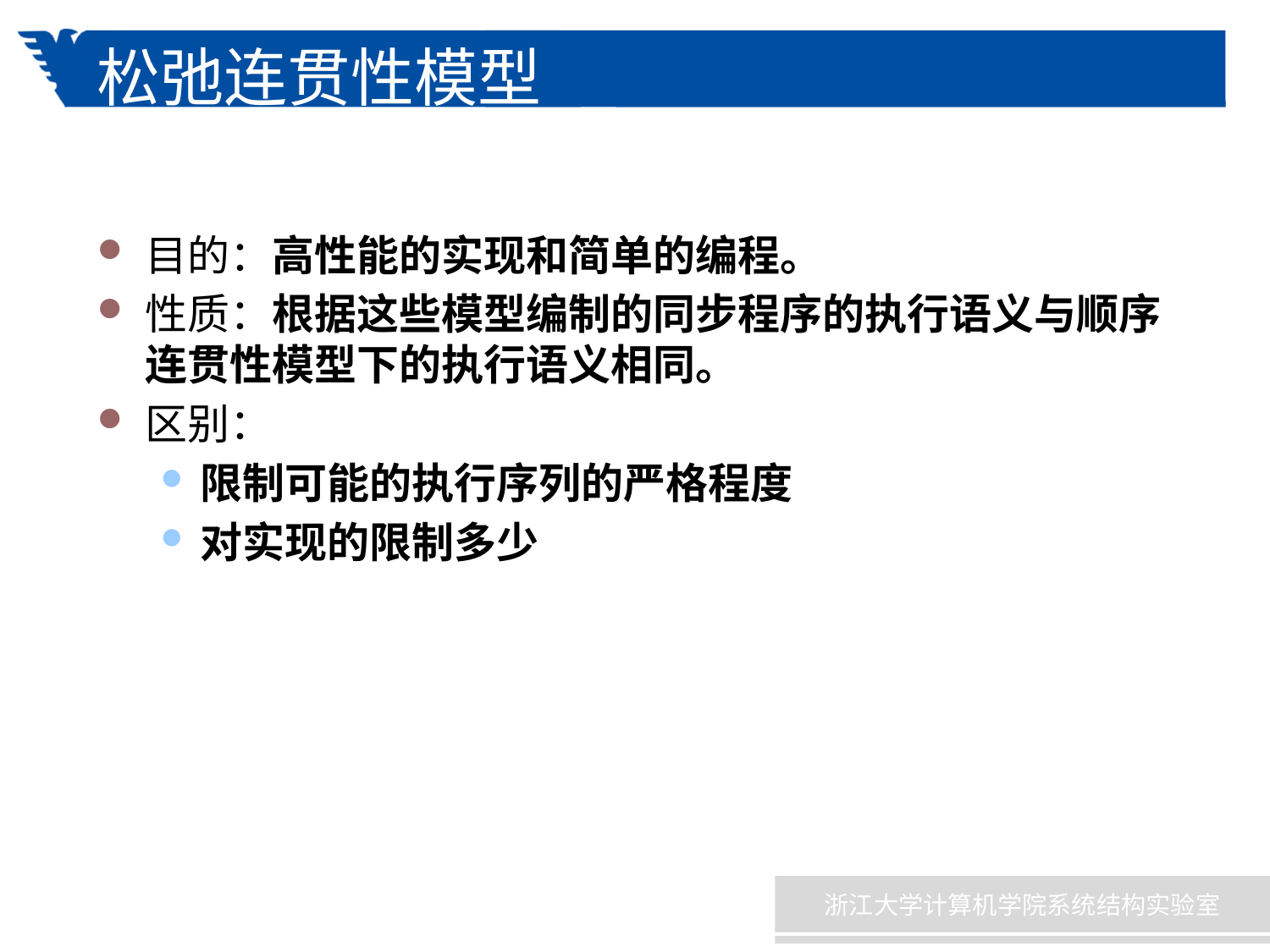

# 松弛连贯性模型
目的：高性能的实现和简单的编程。
性质：根据这些模型编制的同步程序的执行语义与顺序连贯性模型下的执行语义相同。
区别：
限制可能的执行序列的严格程度
对实现的限制多少